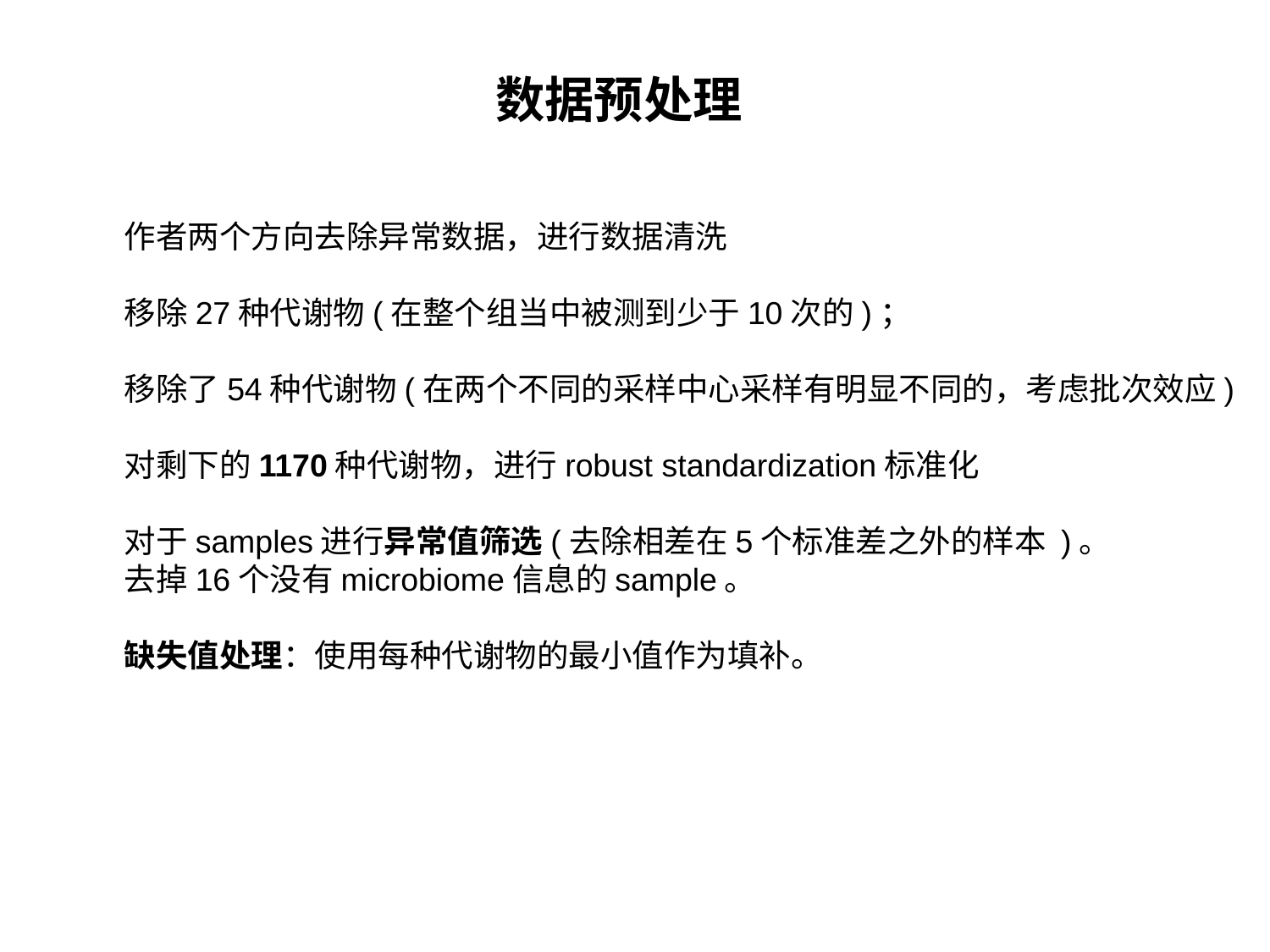

数据预处理
作者两个方向去除异常数据，进行数据清洗

移除27种代谢物(在整个组当中被测到少于10次的)；

移除了54种代谢物(在两个不同的采样中心采样有明显不同的，考虑批次效应)

对剩下的1170种代谢物，进行robust standardization标准化

对于samples进行异常值筛选(去除相差在5个标准差之外的样本 )。
去掉16个没有microbiome信息的sample。

缺失值处理：使用每种代谢物的最小值作为填补。